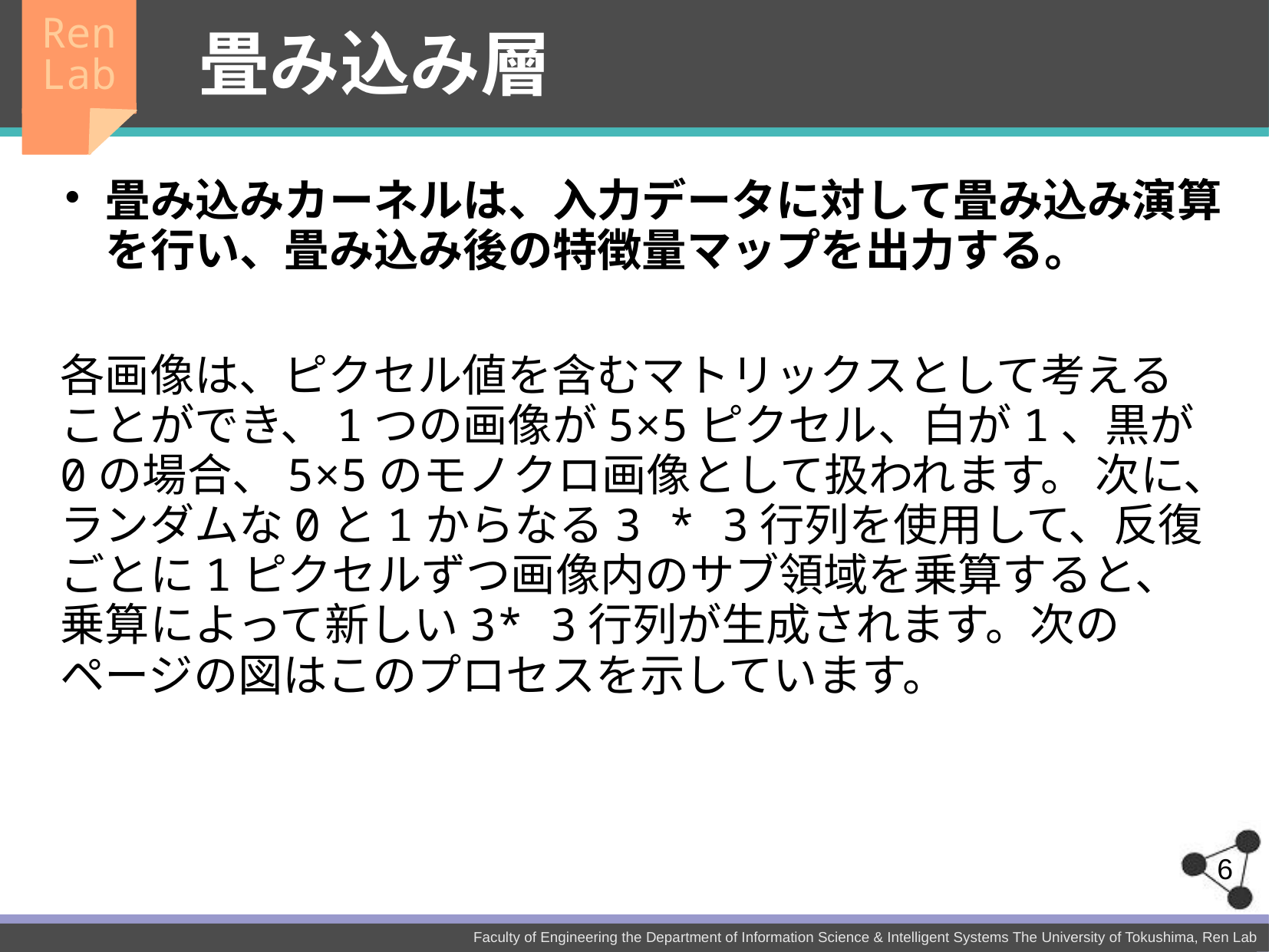

畳み込み層
# 畳み込みカーネルは、入力データに対して畳み込み演算を行い、畳み込み後の特徴量マップを出力する。

各画像は、ピクセル値を含むマトリックスとして考えることができ、1つの画像が5×5ピクセル、白が1、黒が0の場合、5×5のモノクロ画像として扱われます。 次に、ランダムな0と1からなる3 * 3行列を使用して、反復ごとに1ピクセルずつ画像内のサブ領域を乗算すると、乗算によって新しい3* 3行列が生成されます。次のページの図はこのプロセスを示しています。